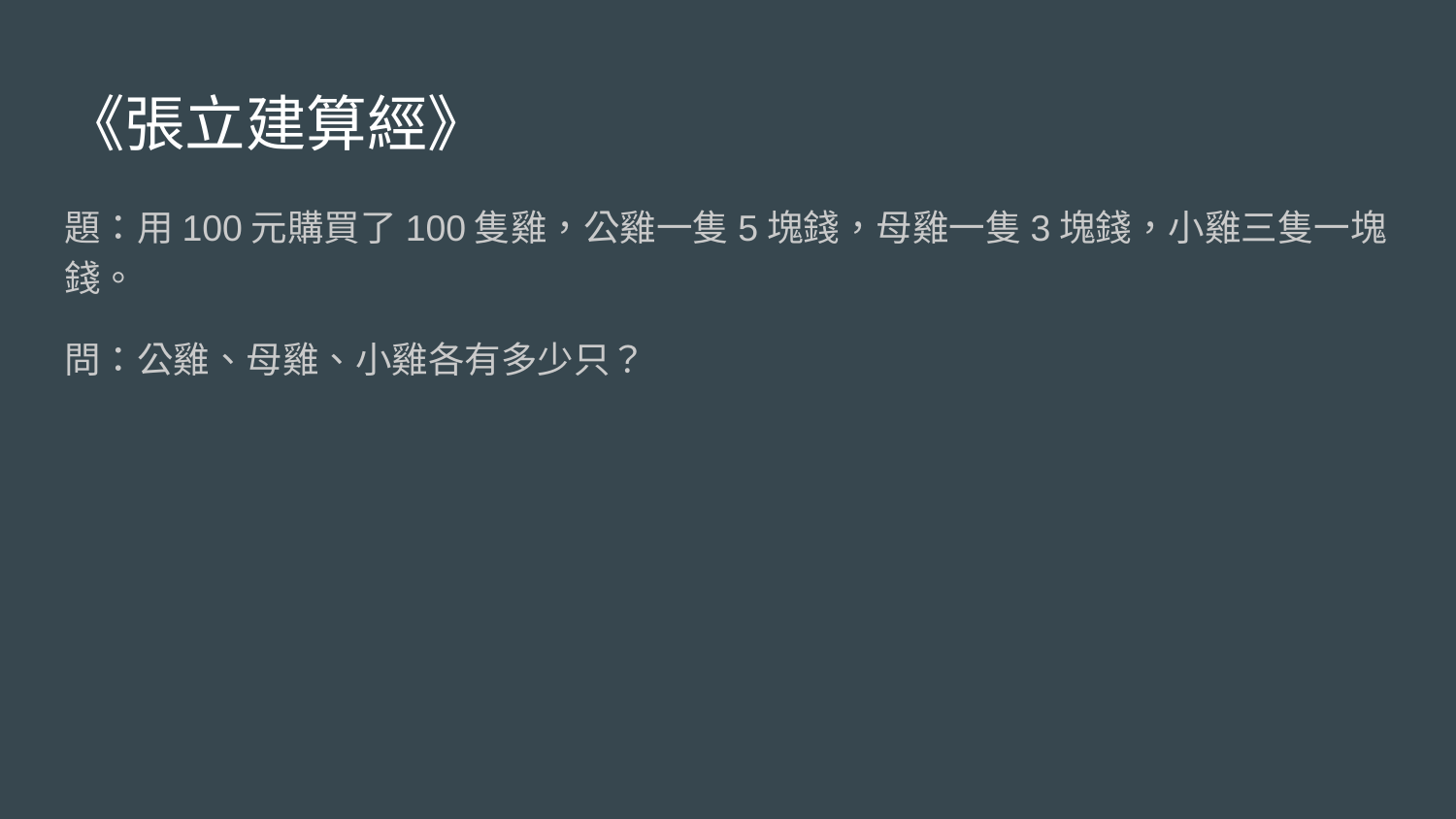

# 《張立建算經》
題：用100元購買了100隻雞，公雞一隻5塊錢，母雞一隻3塊錢，小雞三隻一塊錢。
問：公雞、母雞、小雞各有多少只？